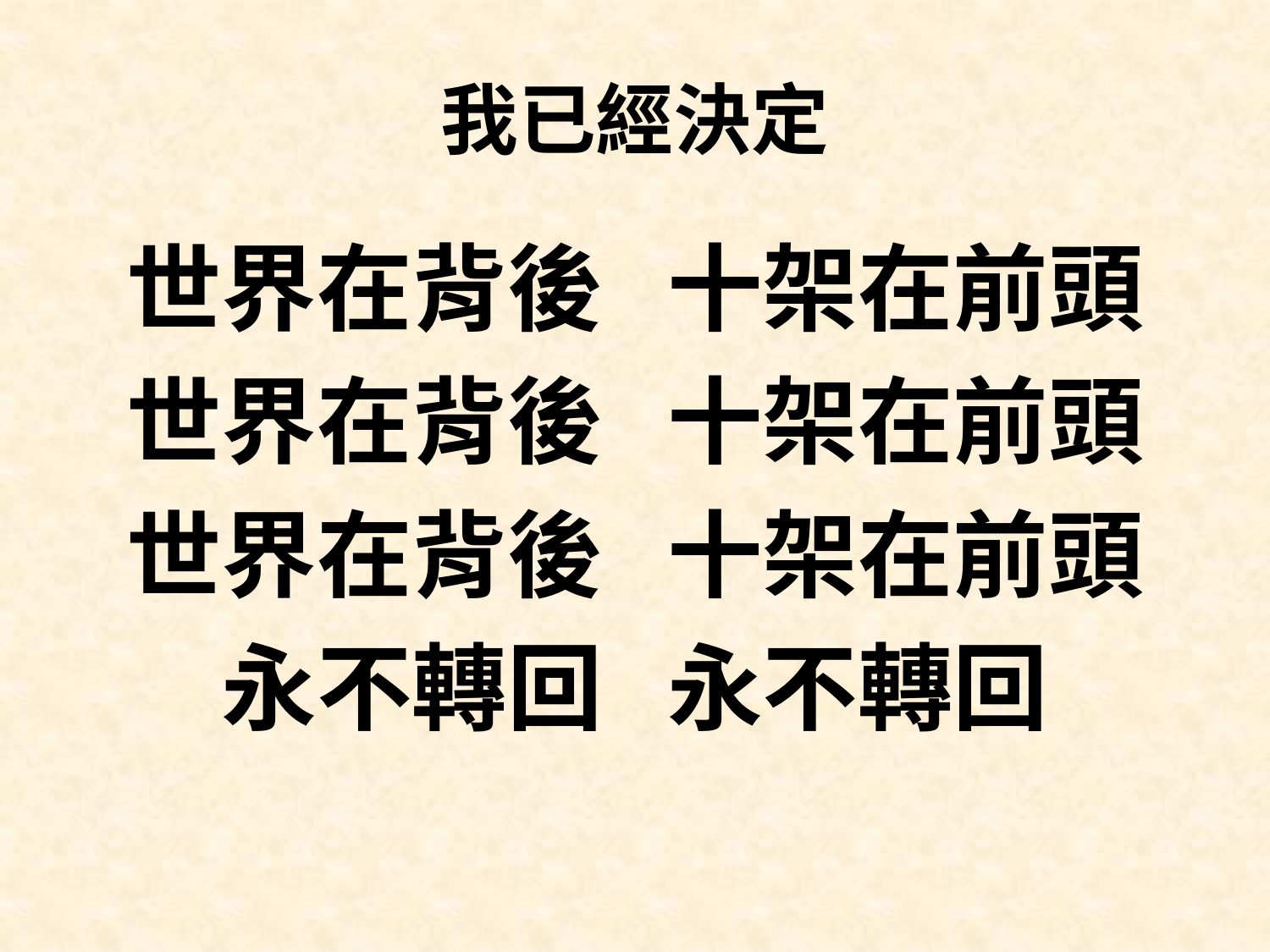

我已經決定
世界在背後   十架在前頭
世界在背後   十架在前頭
世界在背後   十架在前頭
永不轉回   永不轉回